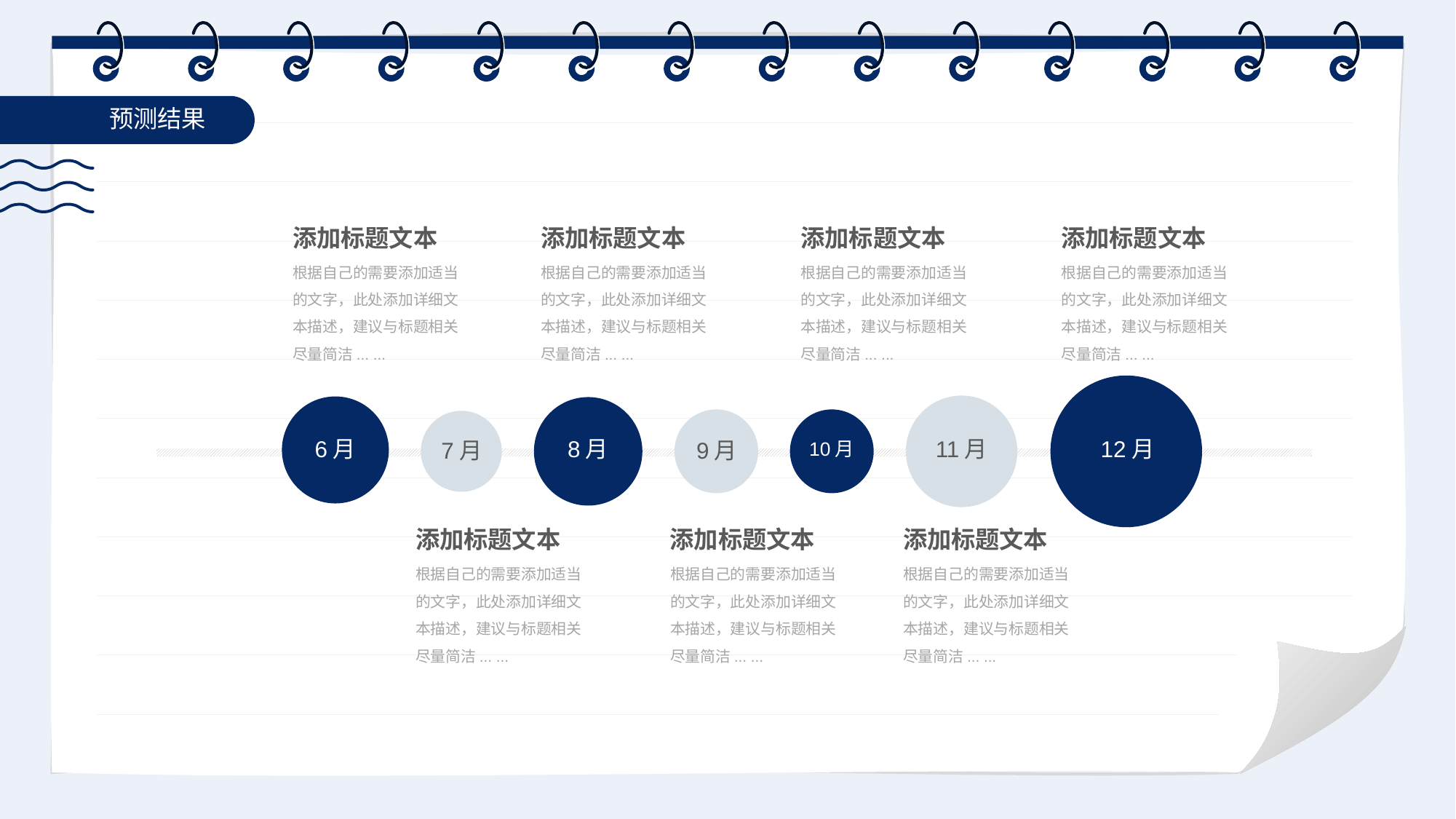

预测结果
添加标题文本
根据自己的需要添加适当的文字，此处添加详细文本描述，建议与标题相关尽量简洁... ...
添加标题文本
根据自己的需要添加适当的文字，此处添加详细文本描述，建议与标题相关尽量简洁... ...
添加标题文本
根据自己的需要添加适当的文字，此处添加详细文本描述，建议与标题相关尽量简洁... ...
添加标题文本
根据自己的需要添加适当的文字，此处添加详细文本描述，建议与标题相关尽量简洁... ...

12月
8月
6月
11月
9月
7月
10月

添加标题文本
根据自己的需要添加适当的文字，此处添加详细文本描述，建议与标题相关尽量简洁... ...
添加标题文本
根据自己的需要添加适当的文字，此处添加详细文本描述，建议与标题相关尽量简洁... ...
添加标题文本
根据自己的需要添加适当的文字，此处添加详细文本描述，建议与标题相关尽量简洁... ...